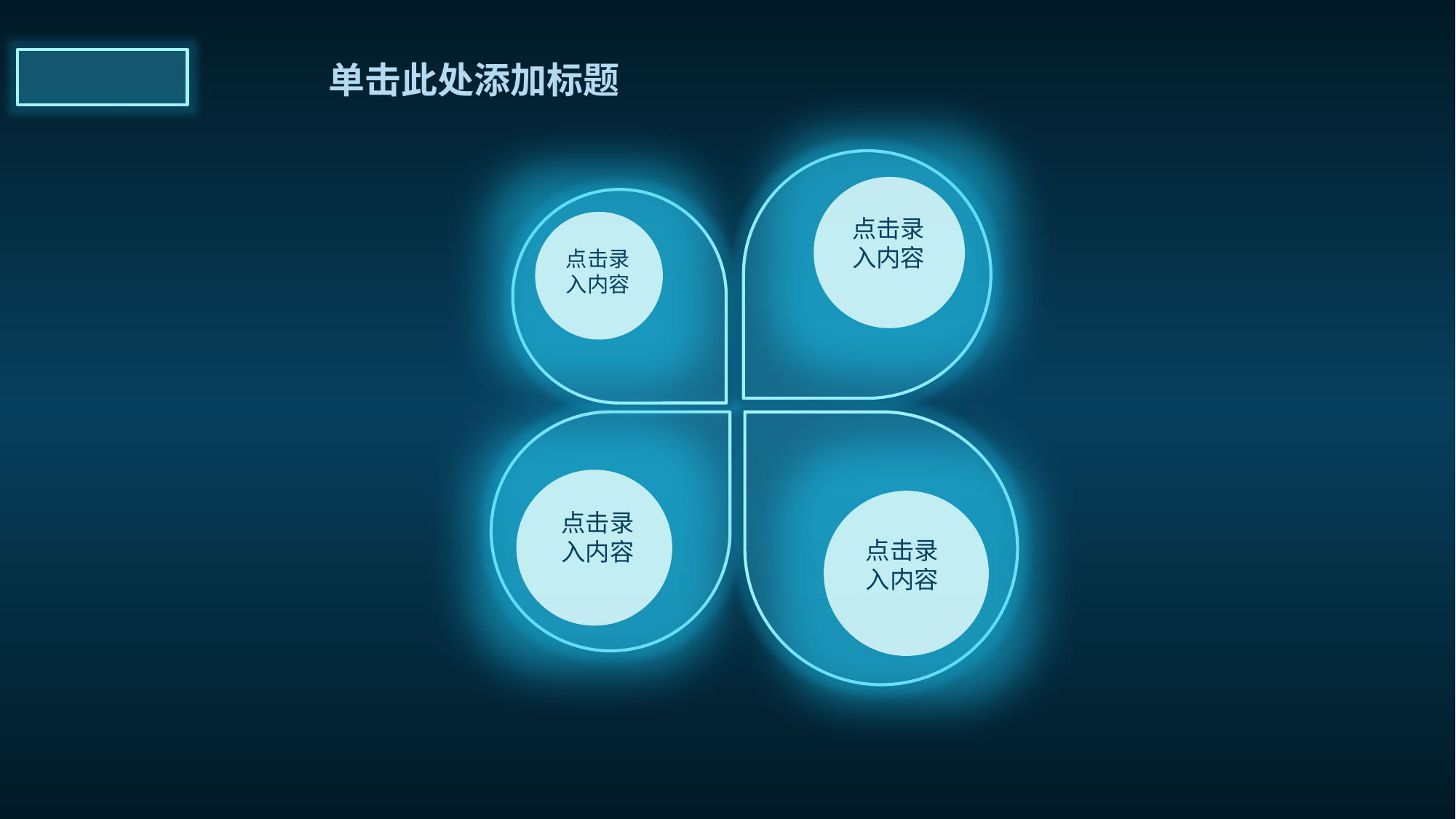

单击此处添加标题

点击录
入内容

点击录
入内容

点击录
入内容

点击录
入内容